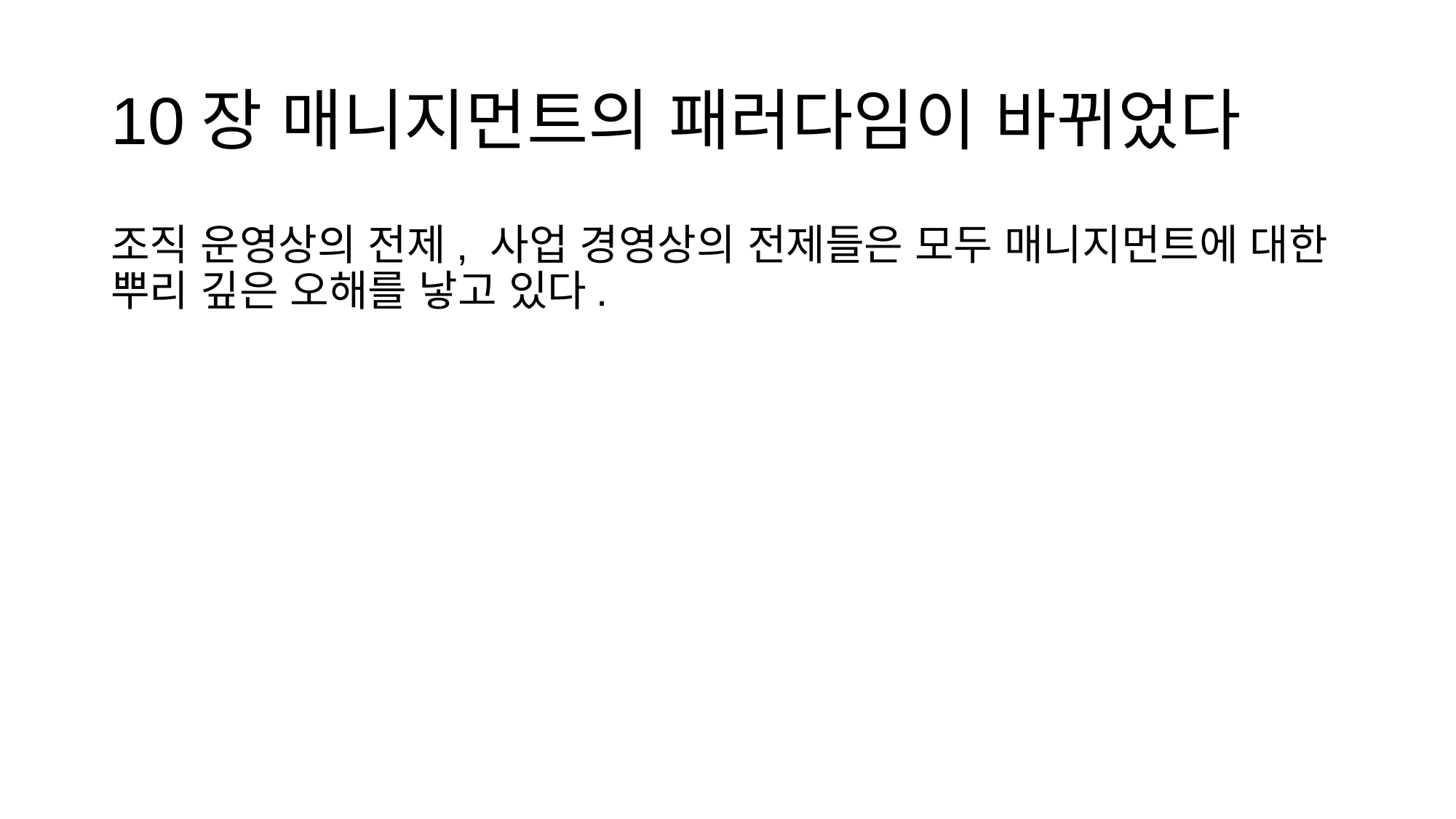

# 10장 매니지먼트의 패러다임이 바뀌었다
조직 운영상의 전제, 사업 경영상의 전제들은 모두 매니지먼트에 대한 뿌리 깊은 오해를 낳고 있다.